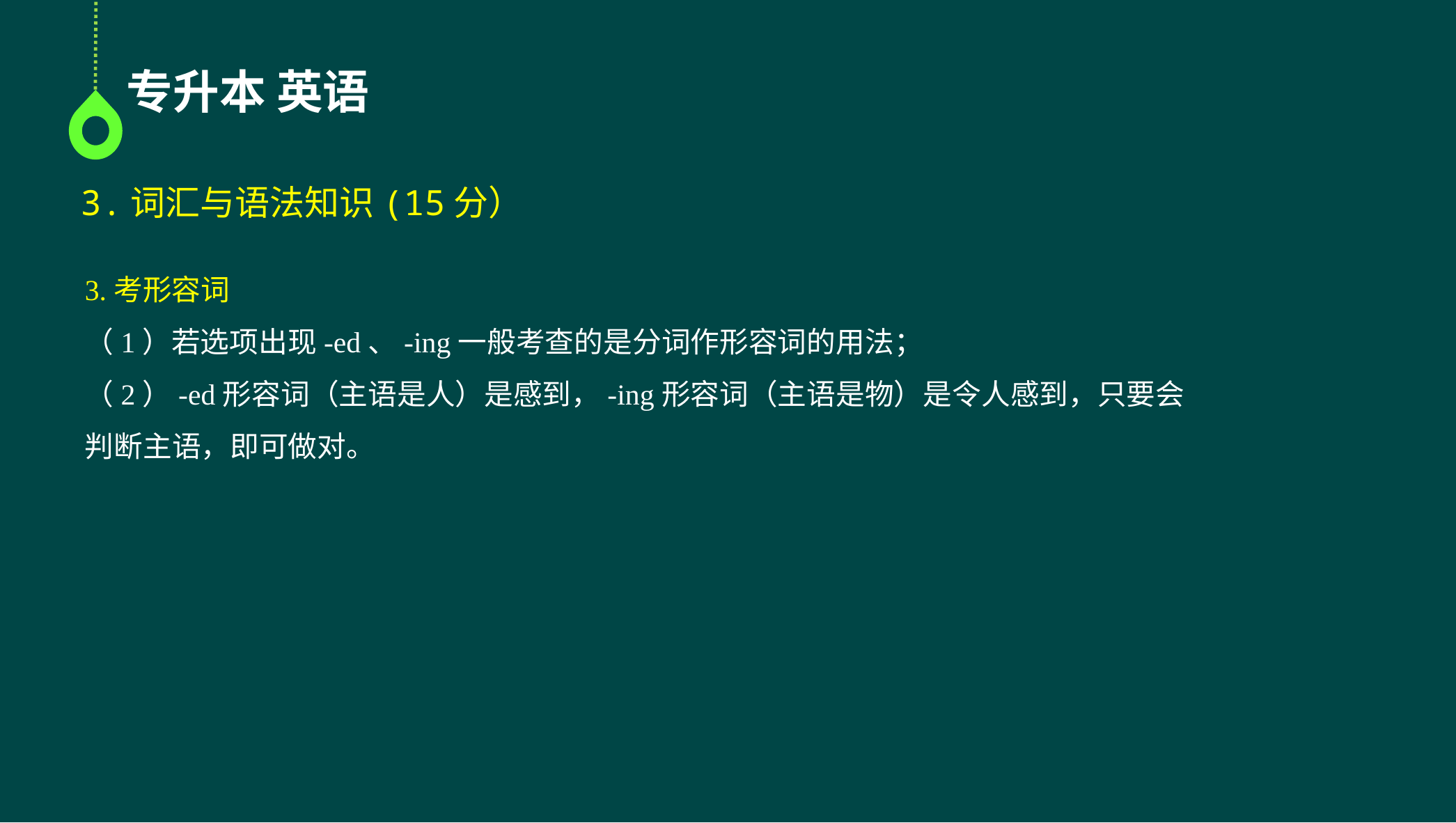

专升本 英语
3.词汇与语法知识(15分）
3.考形容词
（1）若选项出现-ed、-ing一般考查的是分词作形容词的用法；
（2）-ed形容词（主语是人）是感到，-ing形容词（主语是物）是令人感到，只要会判断主语，即可做对。